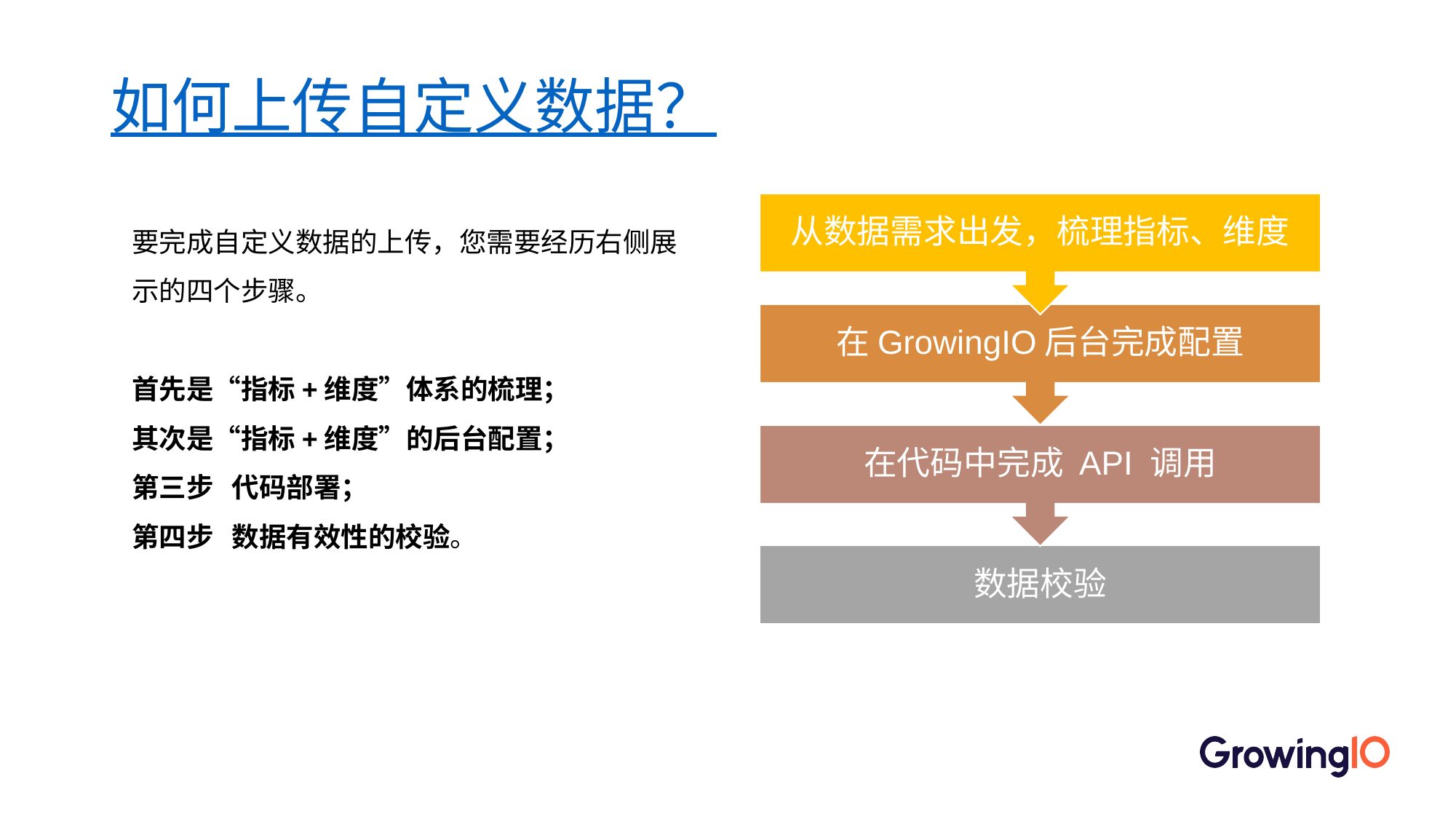

# 如何上传自定义数据？
数据校验
在代码中完成 API 调用
在GrowingIO后台完成配置
从数据需求出发，梳理指标、维度
要完成自定义数据的上传，您需要经历右侧展示的四个步骤。

首先是“指标+维度”体系的梳理；
其次是“指标+维度”的后台配置；
第三步   代码部署；
第四步   数据有效性的校验。